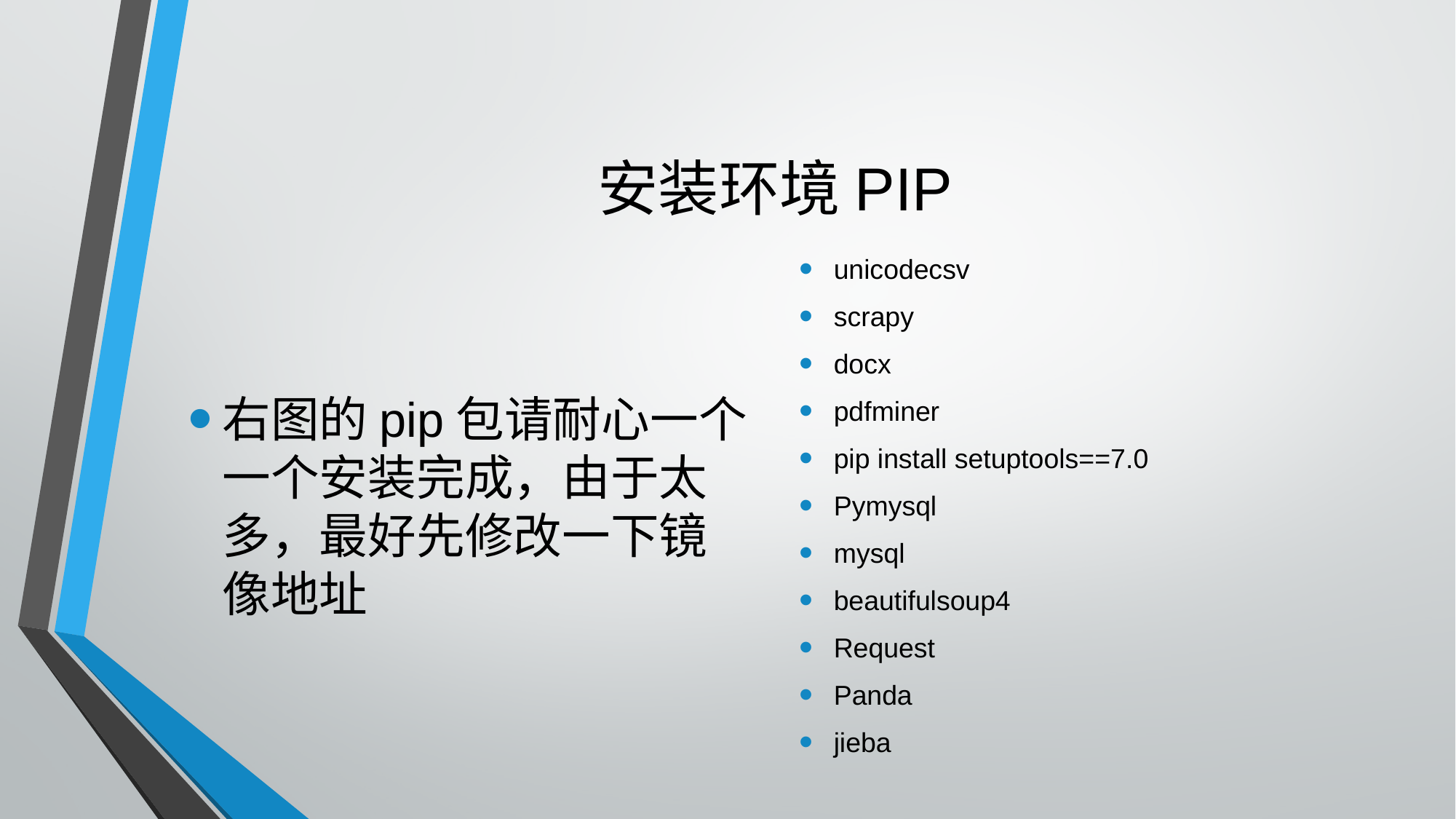

# 安装环境PIP
右图的pip包请耐心一个一个安装完成，由于太多，最好先修改一下镜像地址
unicodecsv
scrapy
docx
pdfminer
pip install setuptools==7.0
Pymysql
mysql
beautifulsoup4
Request
Panda
jieba